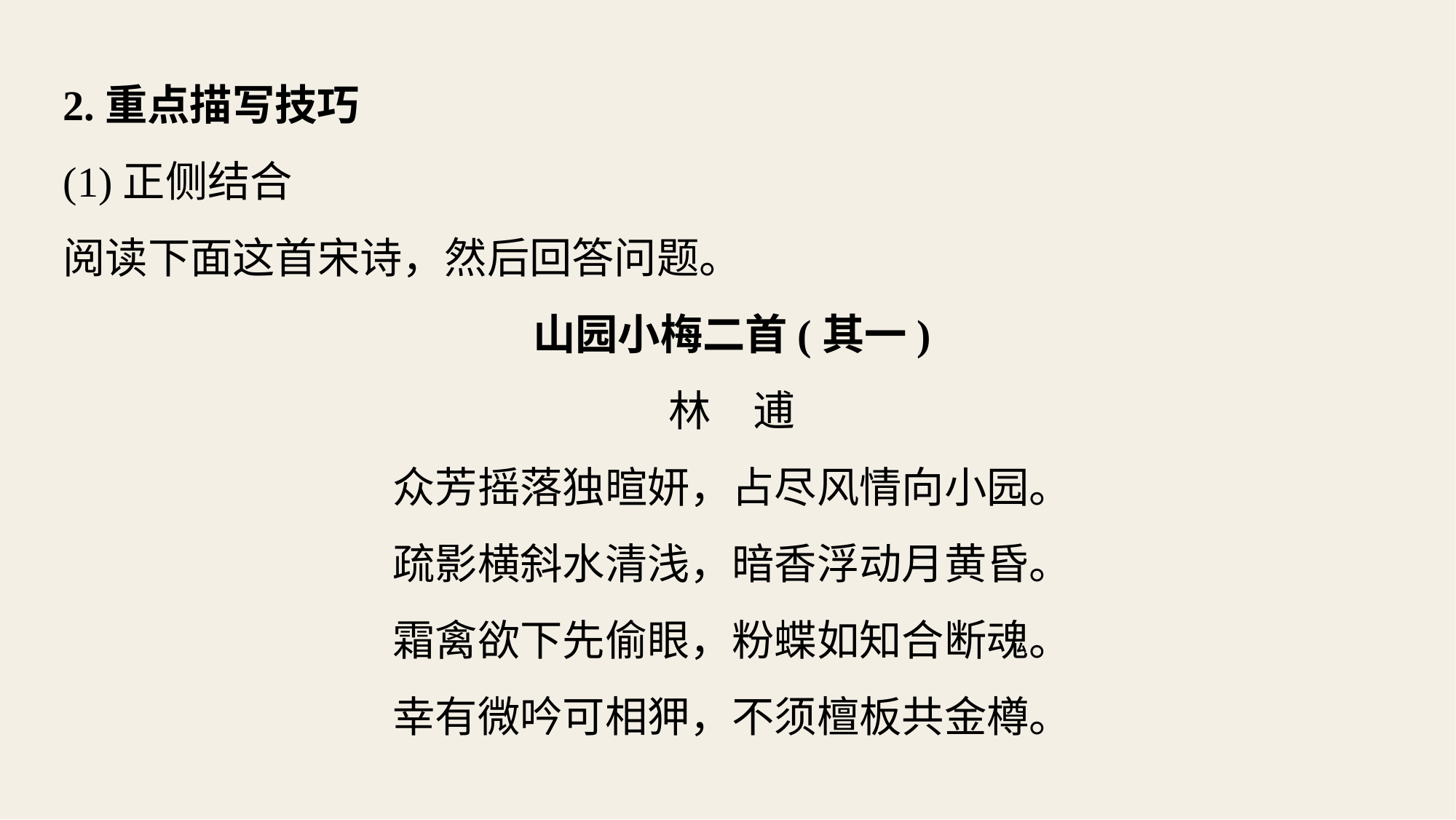

2.重点描写技巧
(1)正侧结合
阅读下面这首宋诗，然后回答问题。
山园小梅二首(其一)
林　逋
众芳摇落独暄妍，占尽风情向小园。
疏影横斜水清浅，暗香浮动月黄昏。
霜禽欲下先偷眼，粉蝶如知合断魂。
幸有微吟可相狎，不须檀板共金樽。